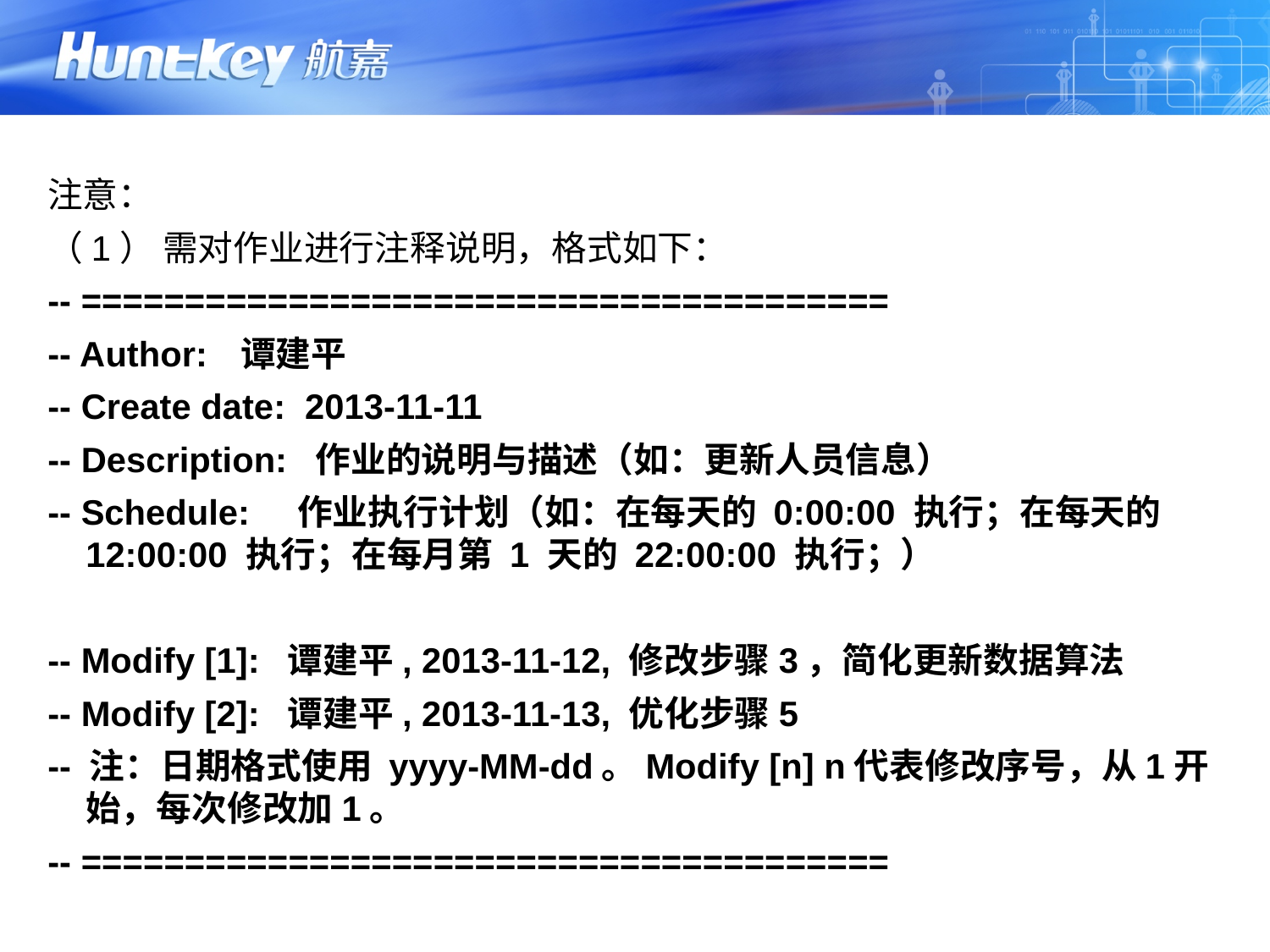

注意：
（1） 需对作业进行注释说明，格式如下：
-- =======================================
-- Author:	  谭建平
-- Create date:  2013-11-11
-- Description:  作业的说明与描述（如：更新人员信息）
-- Schedule:    作业执行计划（如：在每天的 0:00:00 执行；在每天的 12:00:00 执行；在每月第 1 天的 22:00:00 执行；）

-- Modify [1]:  谭建平, 2013-11-12, 修改步骤3，简化更新数据算法
-- Modify [2]:  谭建平, 2013-11-13, 优化步骤5
-- 注：日期格式使用 yyyy-MM-dd。Modify [n] n代表修改序号，从1开始，每次修改加1。
-- =======================================